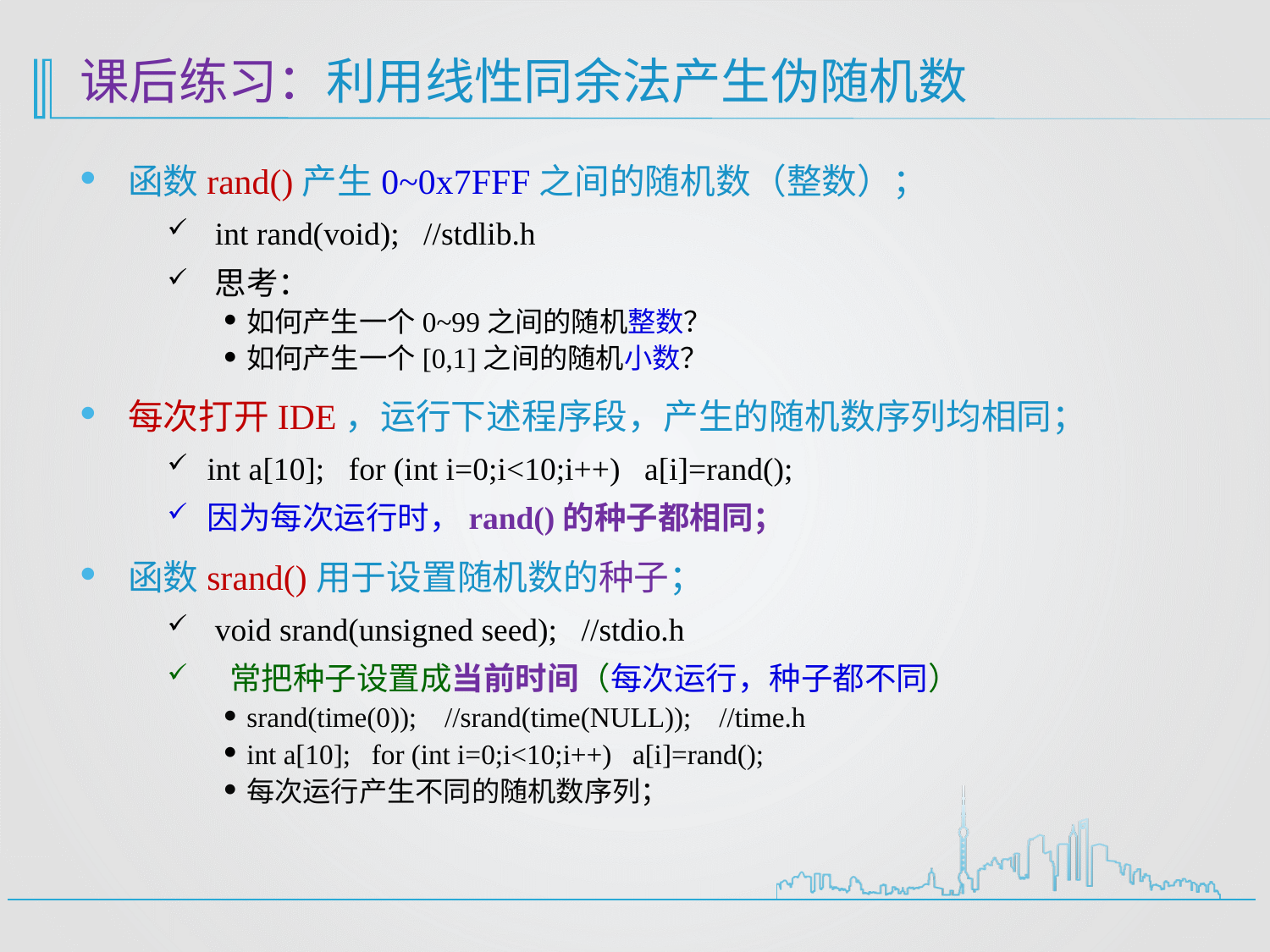

# 课后练习：利用线性同余法产生伪随机数
函数rand()产生0~0x7FFF之间的随机数（整数）；
int rand(void);   //stdlib.h
思考：
如何产生一个0~99之间的随机整数？
如何产生一个[0,1]之间的随机小数？
每次打开IDE，运行下述程序段，产生的随机数序列均相同；
int a[10];   for (int i=0;i<10;i++)   a[i]=rand();
因为每次运行时，rand()的种子都相同；
函数srand()用于设置随机数的种子；
void srand(unsigned seed);   //stdio.h
 常把种子设置成当前时间（每次运行，种子都不同）
srand(time(0));    //srand(time(NULL));    //time.h
int a[10];   for (int i=0;i<10;i++)   a[i]=rand();
每次运行产生不同的随机数序列；